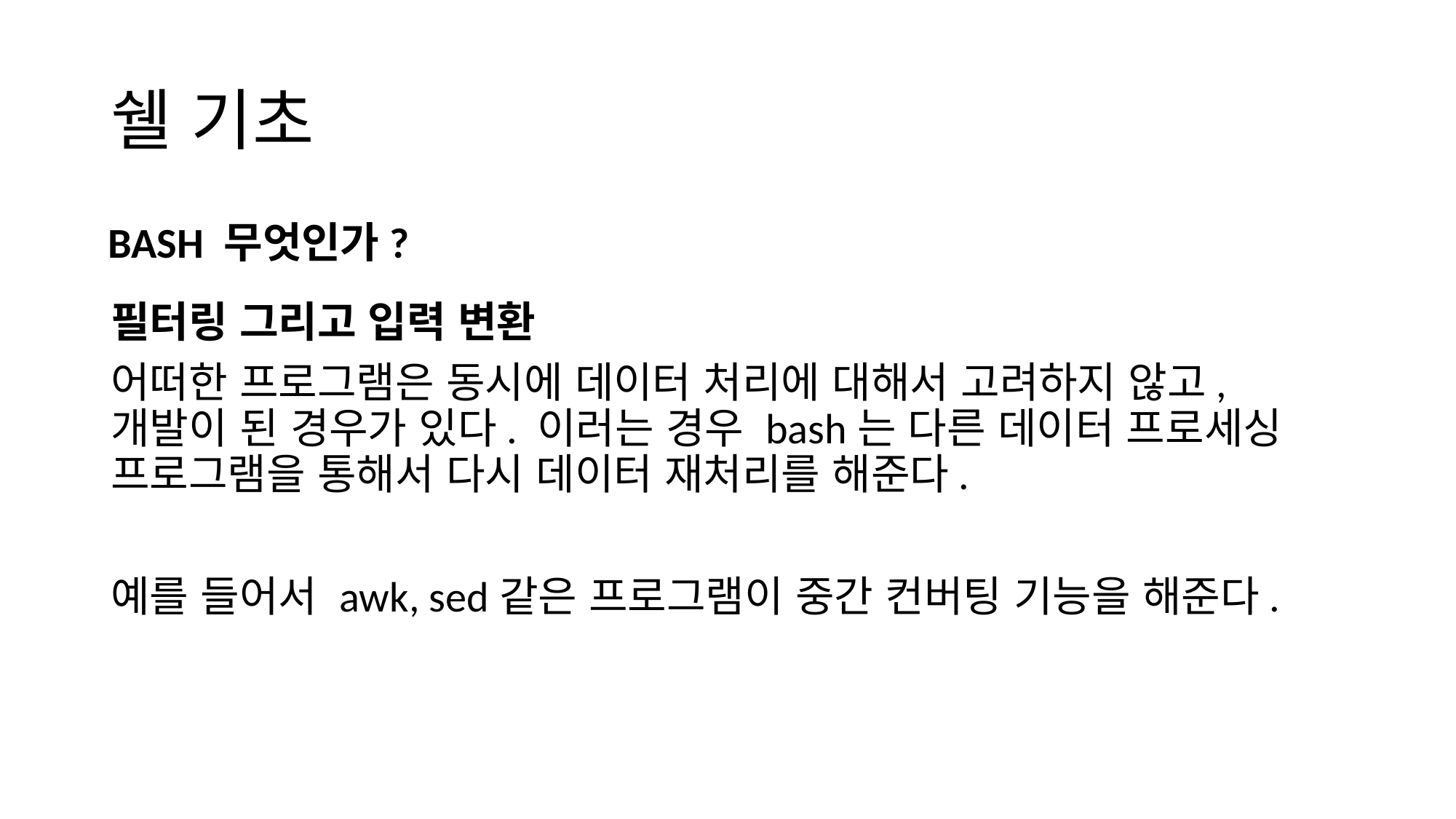

# 쉘 기초
BASH 무엇인가?
필터링 그리고 입력 변환
어떠한 프로그램은 동시에 데이터 처리에 대해서 고려하지 않고, 개발이 된 경우가 있다. 이러는 경우 bash는 다른 데이터 프로세싱 프로그램을 통해서 다시 데이터 재처리를 해준다.

예를 들어서 awk, sed같은 프로그램이 중간 컨버팅 기능을 해준다.